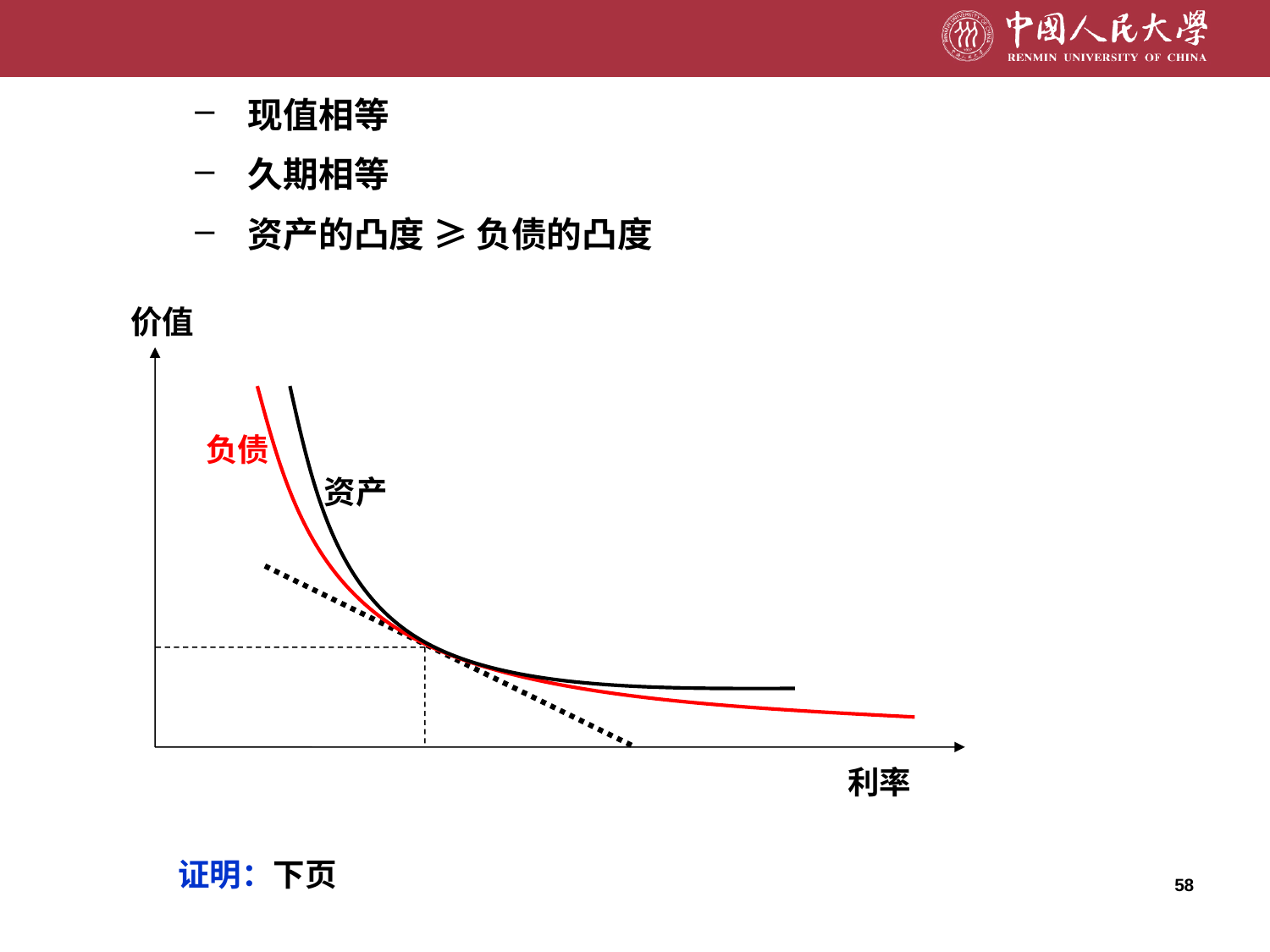

现值相等
久期相等
资产的凸度 ≥ 负债的凸度
价值

负债
资产

利率
证明：下页
58